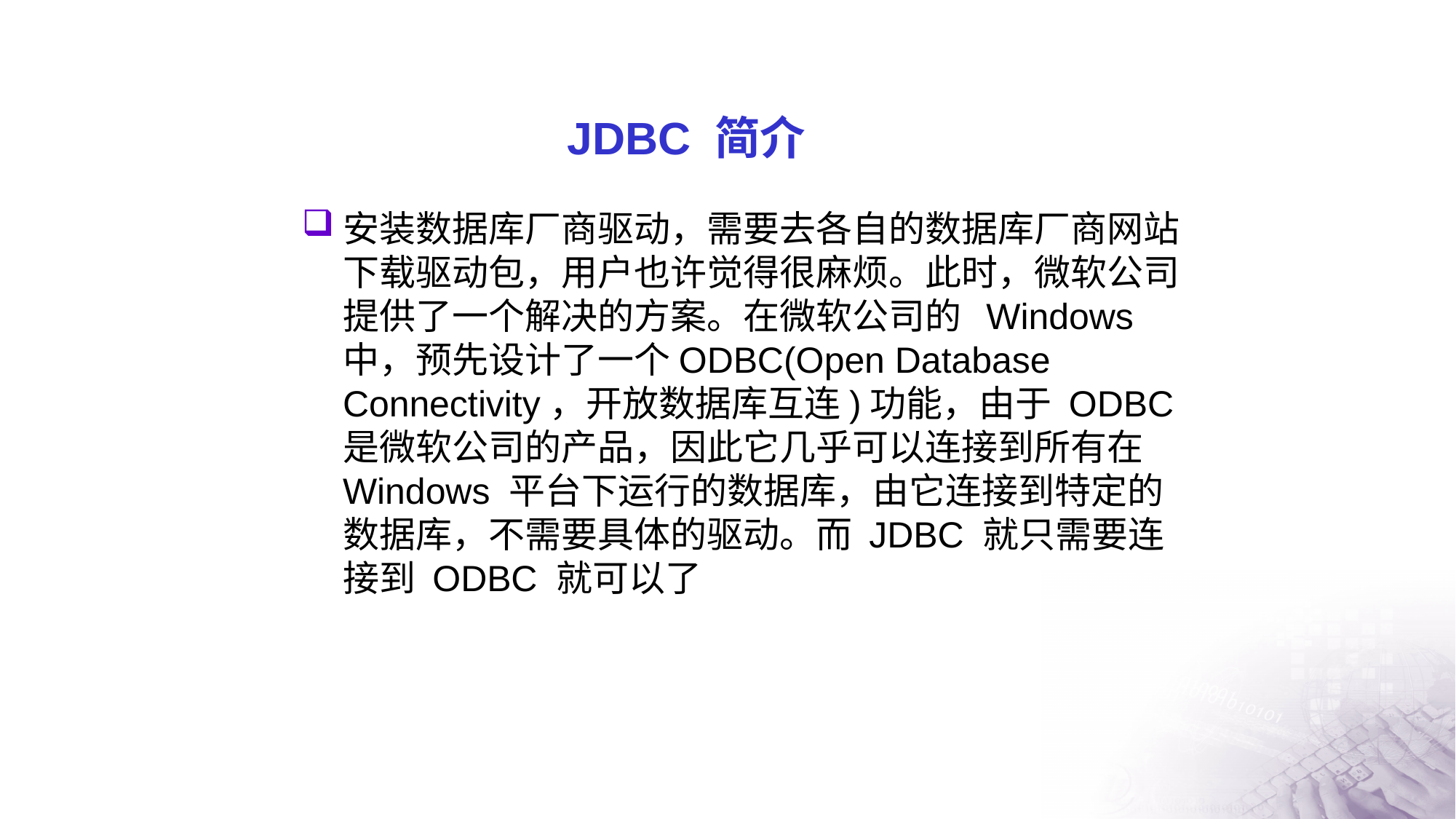

# JDBC 简介
安装数据库厂商驱动，需要去各自的数据库厂商网站下载驱动包，用户也许觉得很麻烦。此时，微软公司提供了一个解决的方案。在微软公司的  Windows  中，预先设计了一个ODBC(Open Database Connectivity，开放数据库互连)功能，由于 ODBC 是微软公司的产品，因此它几乎可以连接到所有在 Windows 平台下运行的数据库，由它连接到特定的数据库，不需要具体的驱动。而 JDBC 就只需要连接到 ODBC 就可以了